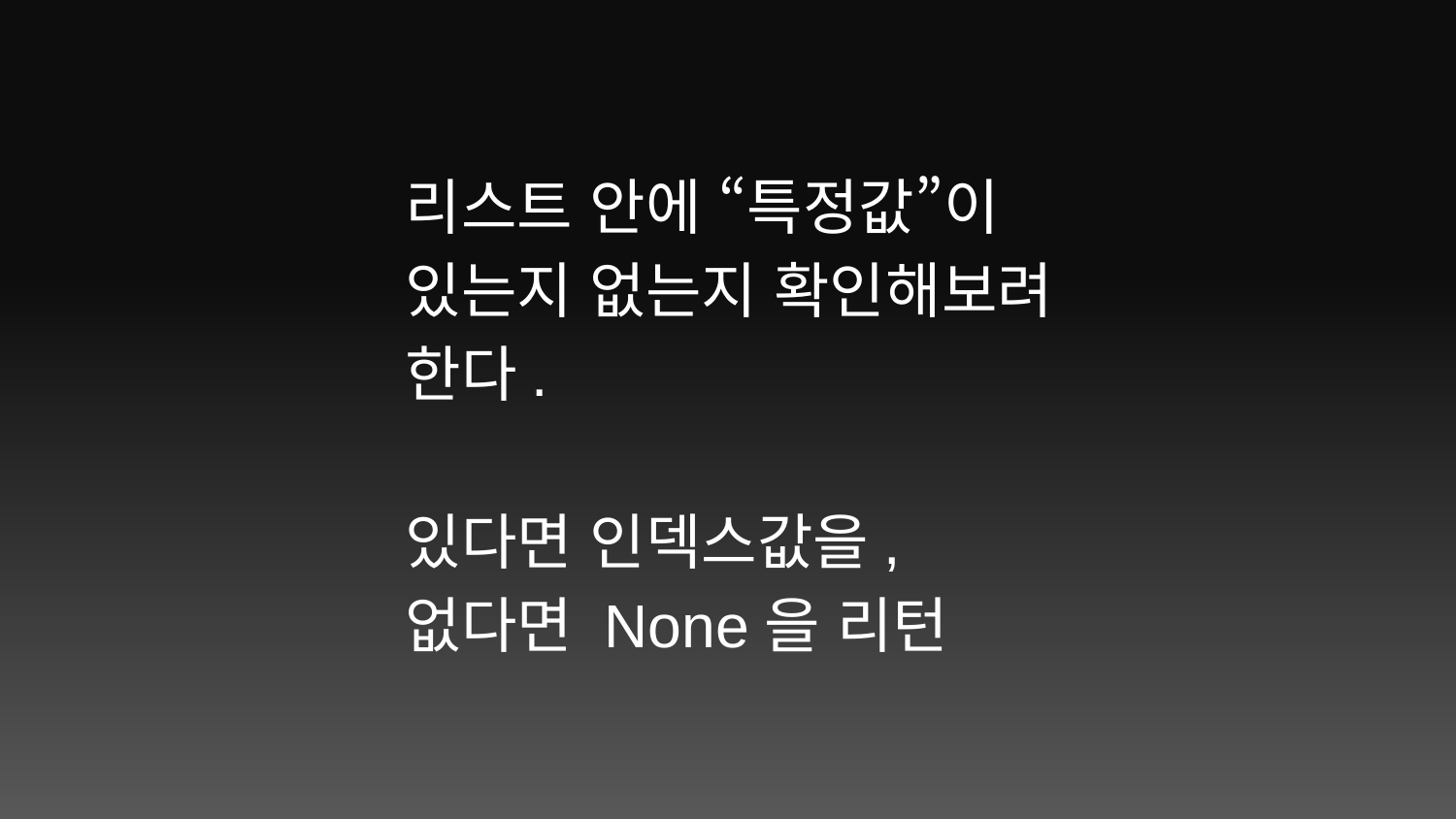

리스트 안에 “특정값”이 있는지 없는지 확인해보려 한다.

있다면 인덱스값을,
없다면 None을 리턴